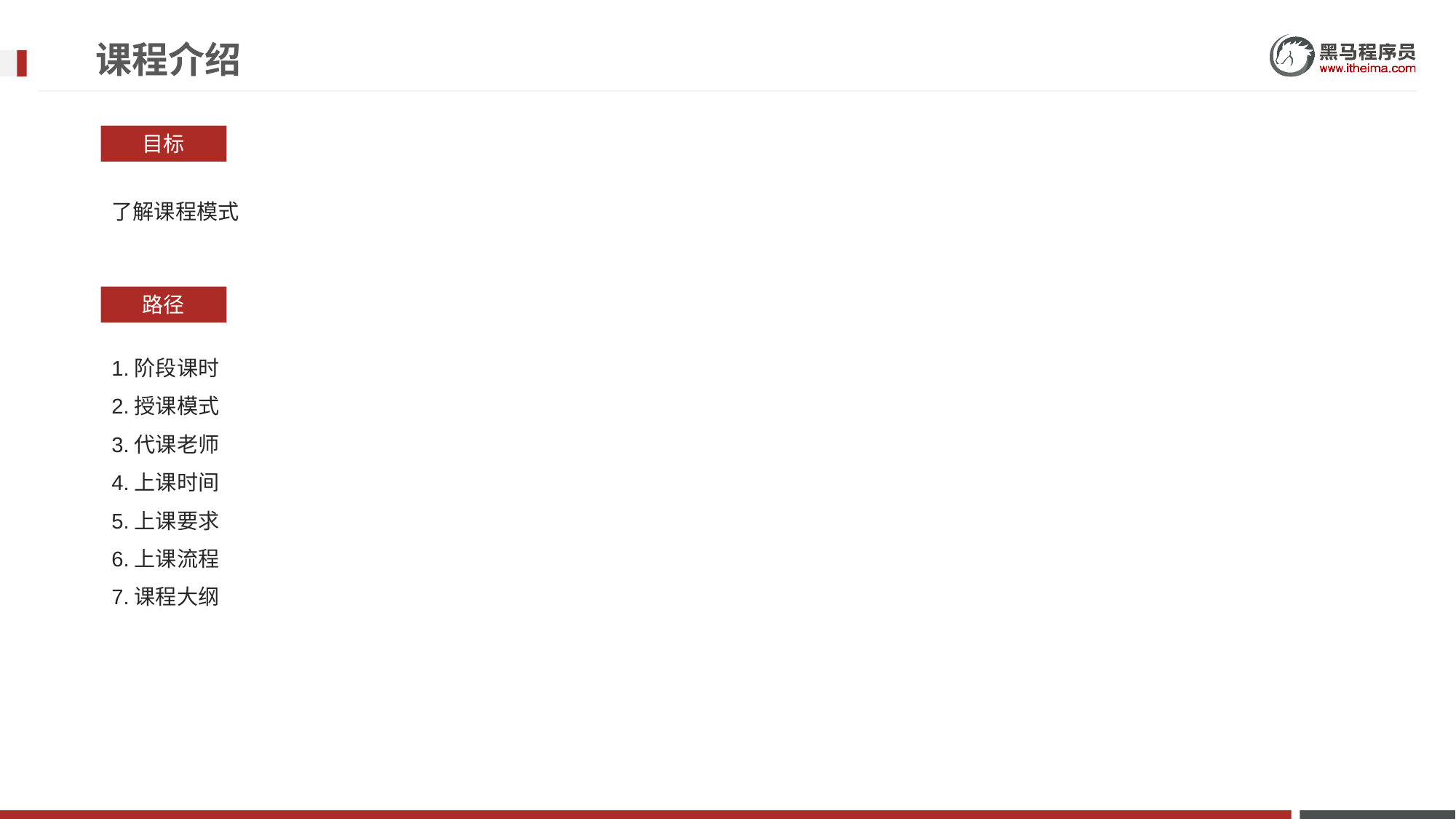

# 课程介绍
目标
了解课程模式
路径
1.阶段课时
2.授课模式
3.代课老师
4.上课时间
5.上课要求
6.上课流程
7.课程大纲